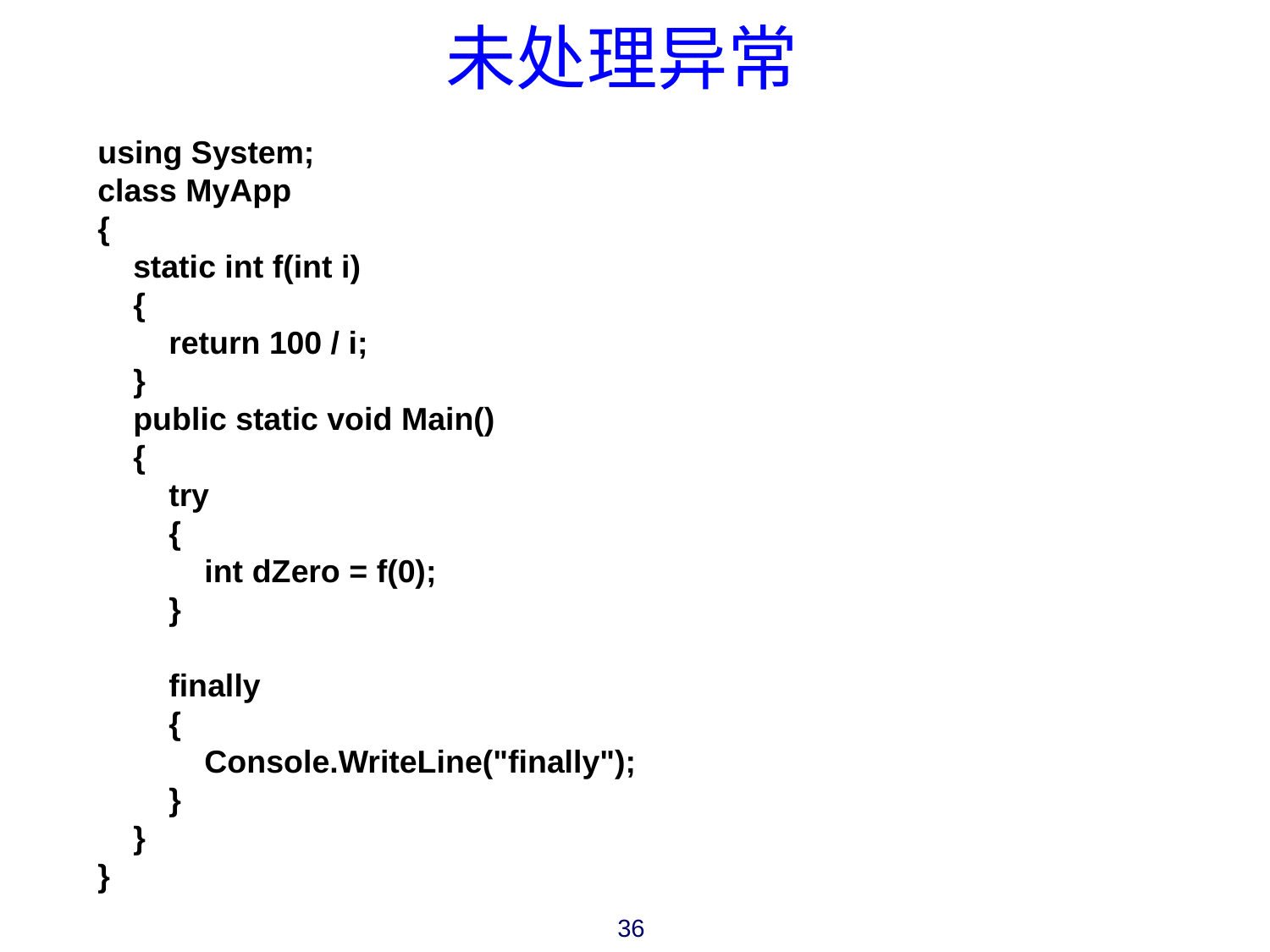

# 未处理异常
using System;
class MyApp
{
    static int f(int i)
    {
        return 100 / i;
    }
    public static void Main()
    {
        try
        {
            int dZero = f(0);
        }

        finally
        {
            Console.WriteLine("finally");
        }
    }
}
36